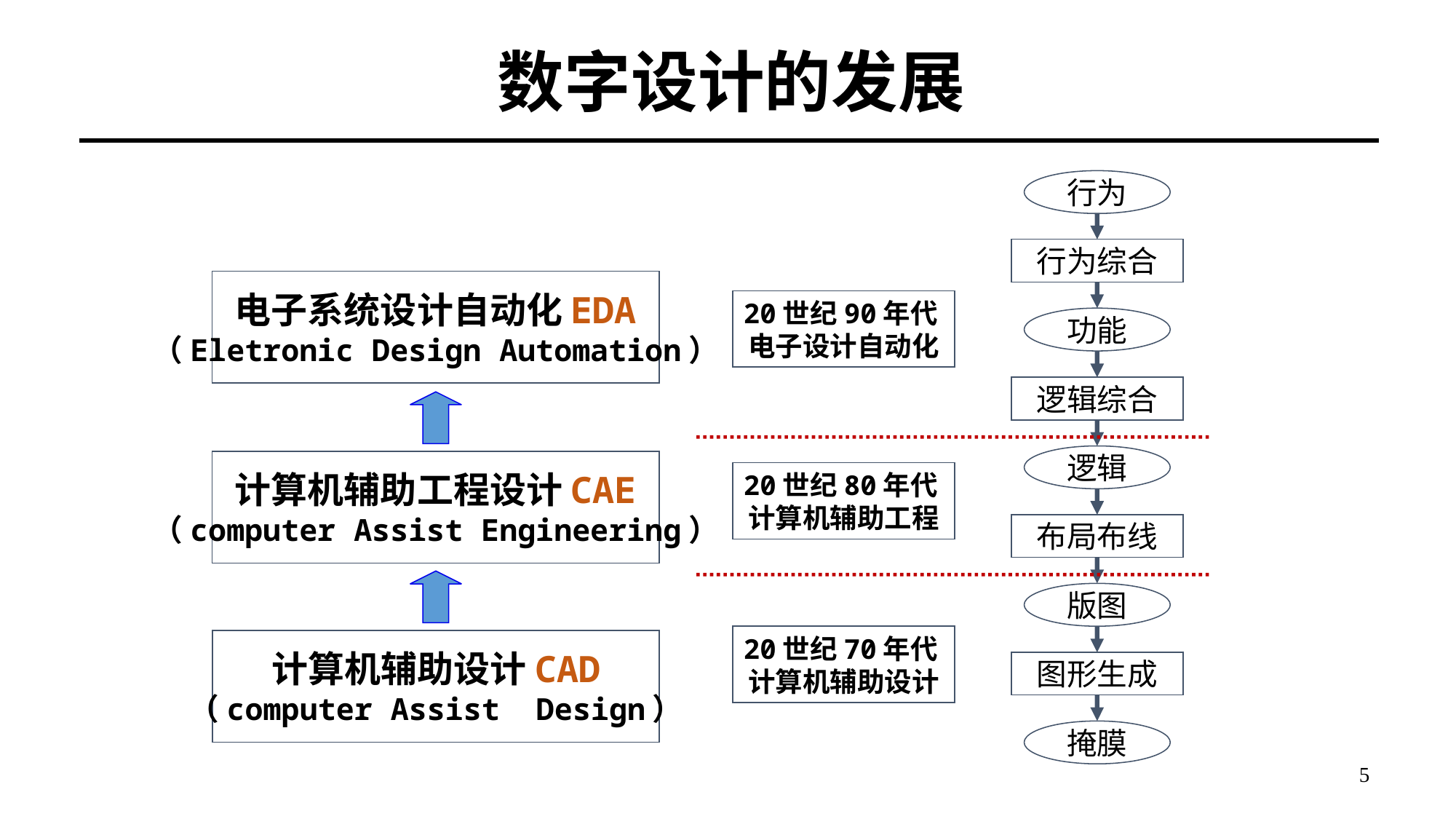

# 数字设计的发展

行为

行为综合
电子系统设计自动化EDA
（Eletronic Design Automation）

20世纪90年代
电子设计自动化
功能

逻辑综合

逻辑
计算机辅助工程设计CAE
（computer Assist Engineering）
20世纪80年代
计算机辅助工程

布局布线

版图
20世纪70年代
计算机辅助设计

计算机辅助设计CAD
（computer Assist  Design）
图形生成

掩膜
5